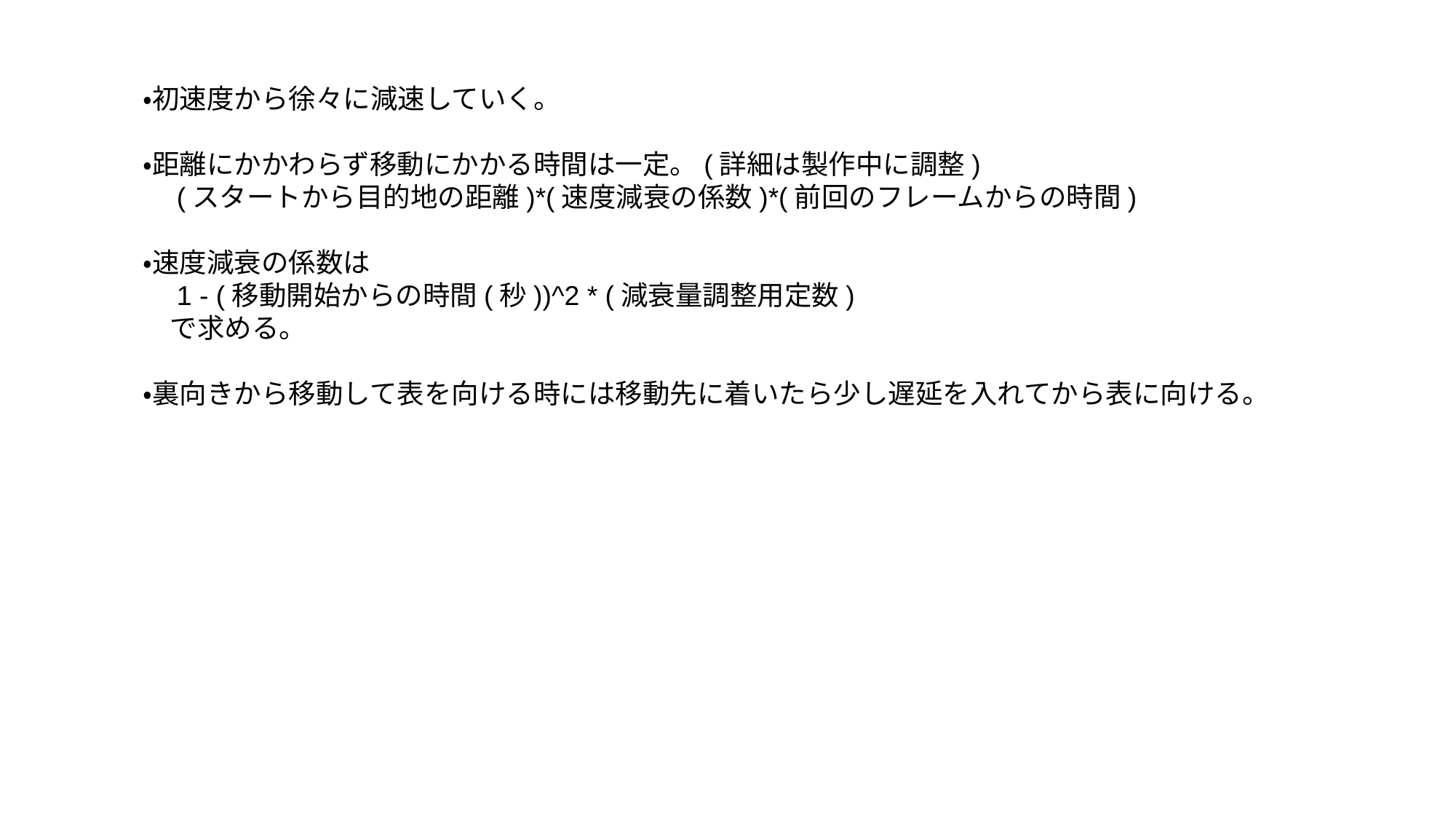

・初速度から徐々に減速していく。

・距離にかかわらず移動にかかる時間は一定。(詳細は製作中に調整)
　(スタートから目的地の距離)*(速度減衰の係数)*(前回のフレームからの時間)

・速度減衰の係数は
　1 - (移動開始からの時間(秒))^2 * (減衰量調整用定数)
　で求める。

・裏向きから移動して表を向ける時には移動先に着いたら少し遅延を入れてから表に向ける。